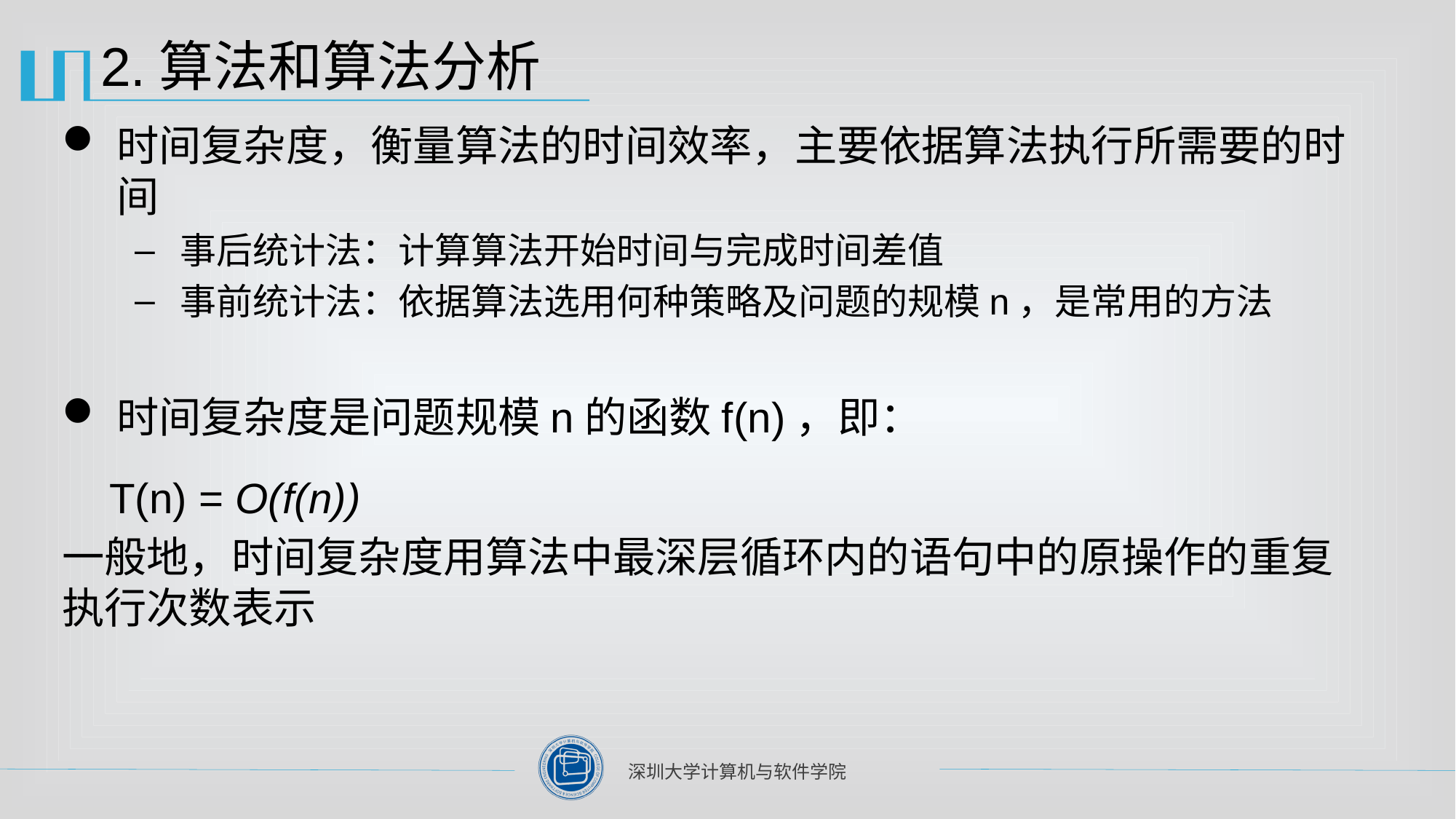

# 2.算法和算法分析
时间复杂度，衡量算法的时间效率，主要依据算法执行所需要的时间
事后统计法：计算算法开始时间与完成时间差值
事前统计法：依据算法选用何种策略及问题的规模n，是常用的方法

时间复杂度是问题规模n的函数f(n)，即：
    T(n) = O(f(n))
一般地，时间复杂度用算法中最深层循环内的语句中的原操作的重复执行次数表示

25